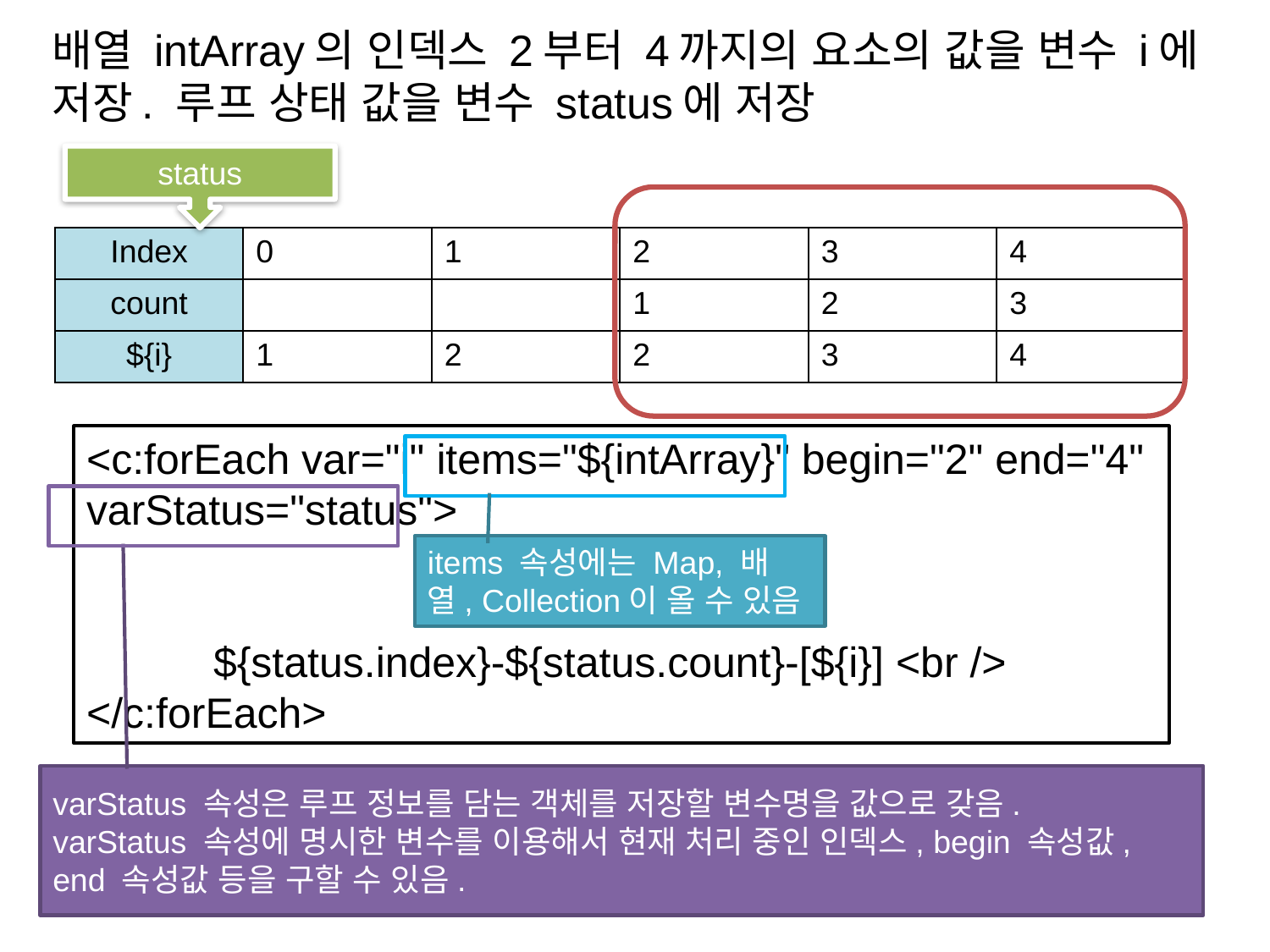

# 배열 intArray의 인덱스 2부터 4까지의 요소의 값을 변수 i에 저장. 루프 상태 값을 변수 status에 저장
status

| Index | 0 | 1 | 2 | 3 | 4 |
| --- | --- | --- | --- | --- | --- |
| count |  |  | 1 | 2 | 3 |
| ${i} | 1 | 2 | 2 | 3 | 4 |
<c:forEach var="i" items="${intArray}" begin="2" end="4"
varStatus="status">

	${status.index}-${status.count}-[${i}] <br />
</c:forEach>

items 속성에는 Map, 배열, Collection이 올 수 있음
varStatus 속성은 루프 정보를 담는 객체를 저장할 변수명을 값으로 갖음.
varStatus 속성에 명시한 변수를 이용해서 현재 처리 중인 인덱스, begin 속성값, end 속성값 등을 구할 수 있음.